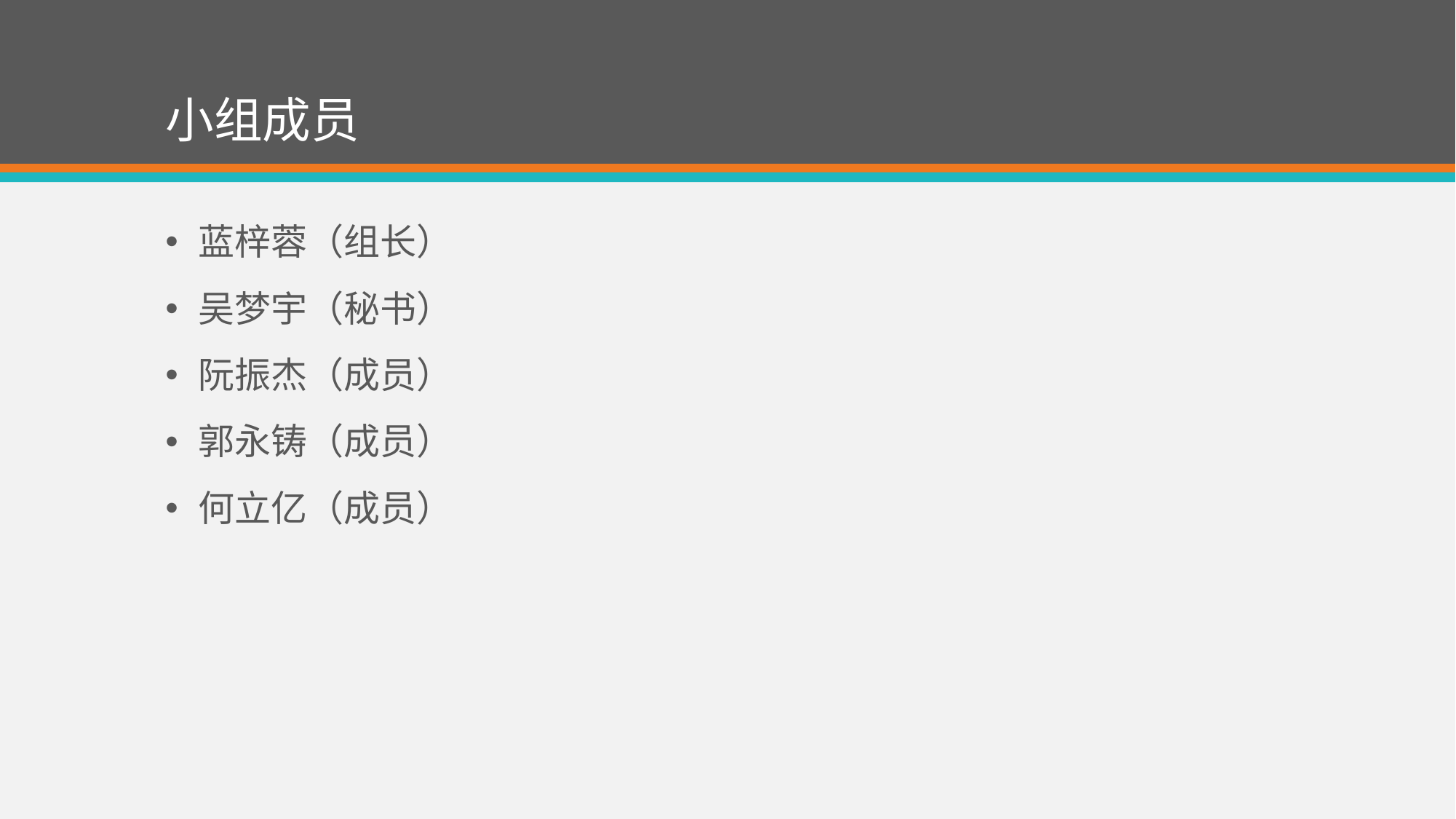

# 小组成员
蓝梓蓉（组长）
吴梦宇（秘书）
阮振杰（成员）
郭永铸（成员）
何立亿（成员）